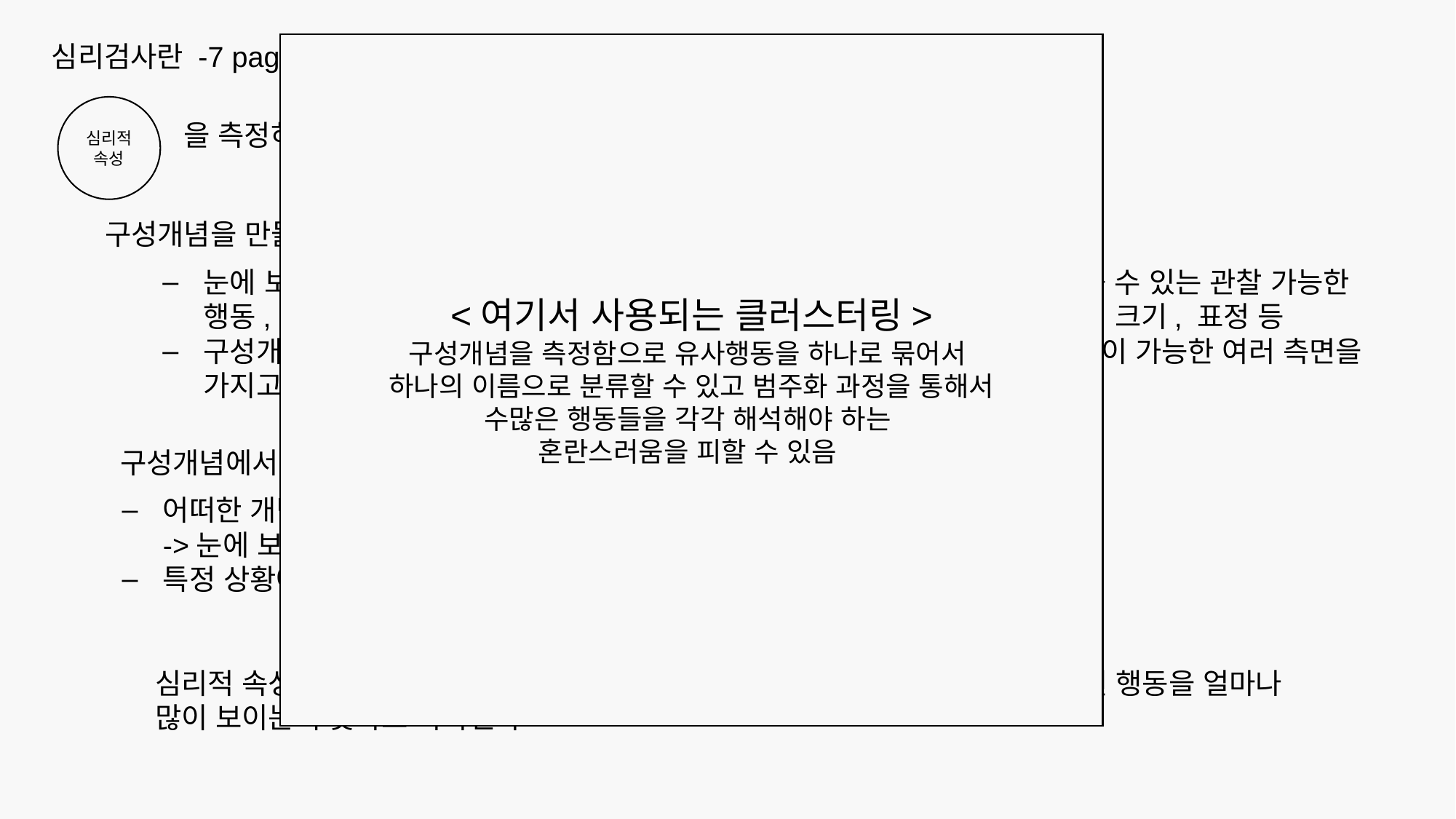

심리검사란 -7 page
<여기서 사용되는 클러스터링>
구성개념을 측정함으로 유사행동을 하나로 묶어서
하나의 이름으로 분류할 수 있고 범주화 과정을 통해서
수많은 행동들을 각각 해석해야 하는
혼란스러움을 피할 수 있음
심리적
속성
을 측정하는 방법
구성개념을 만듦
눈에 보이지 않는 ‘행복’을 측정한다고 할 때 과학적 관점에서 ‘행복’이라 부를 수 있는 관찰 가능한
행동, 정서, 태도의 집합이 있음. 이 집합을 구성개념이라고 함 ex)웃음의 크기, 표정 등
구성개념은 수량화 할 수 있으며 구별이 되는 성격이나 속성의 집단으로 측정이 가능한 여러 측면을
가지고 있는 가설적인 추상개념임
구성개념에서 다룰 조작적 정의를 내림
어떠한 개념을 과학적으로 정의하는 방식 ex) 웃음의 크기를 (소리)db로 측정
->눈에 보이지 않는 크기를 시각화 함
특정 상황에서 보이는 행동 유형에 따른 특징화 결정 과정
심리적 속성을 측정한다 == 검사를 사용해서 측정 대상이  심리적 속성과 관련된 행동을 얼마나
많이 보이는지 숫자로 나타낸다